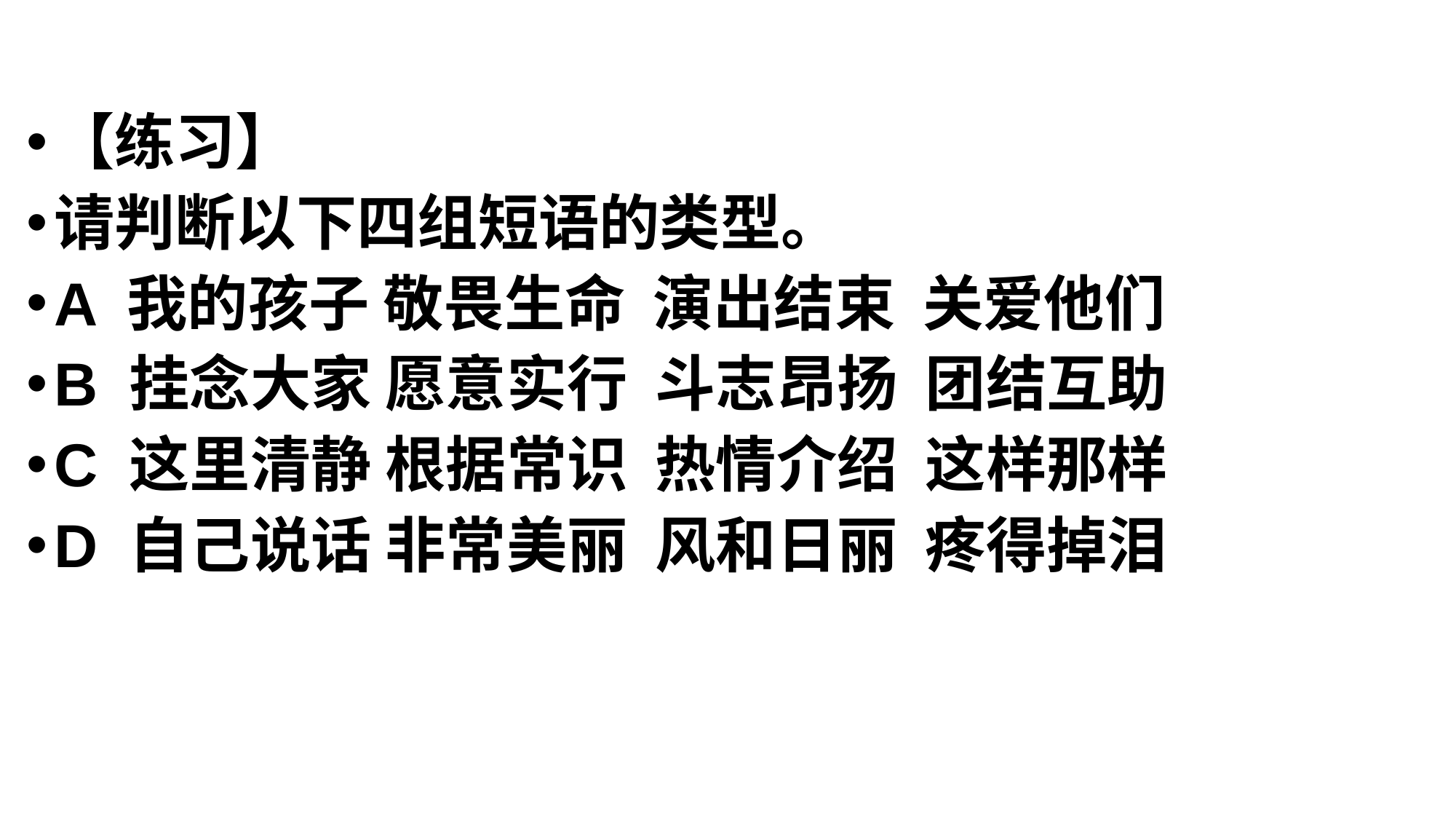

【练习】
请判断以下四组短语的类型。
A 我的孩子 敬畏生命  演出结束  关爱他们
B 挂念大家 愿意实行  斗志昂扬  团结互助
C 这里清静 根据常识  热情介绍  这样那样
D 自己说话 非常美丽  风和日丽  疼得掉泪